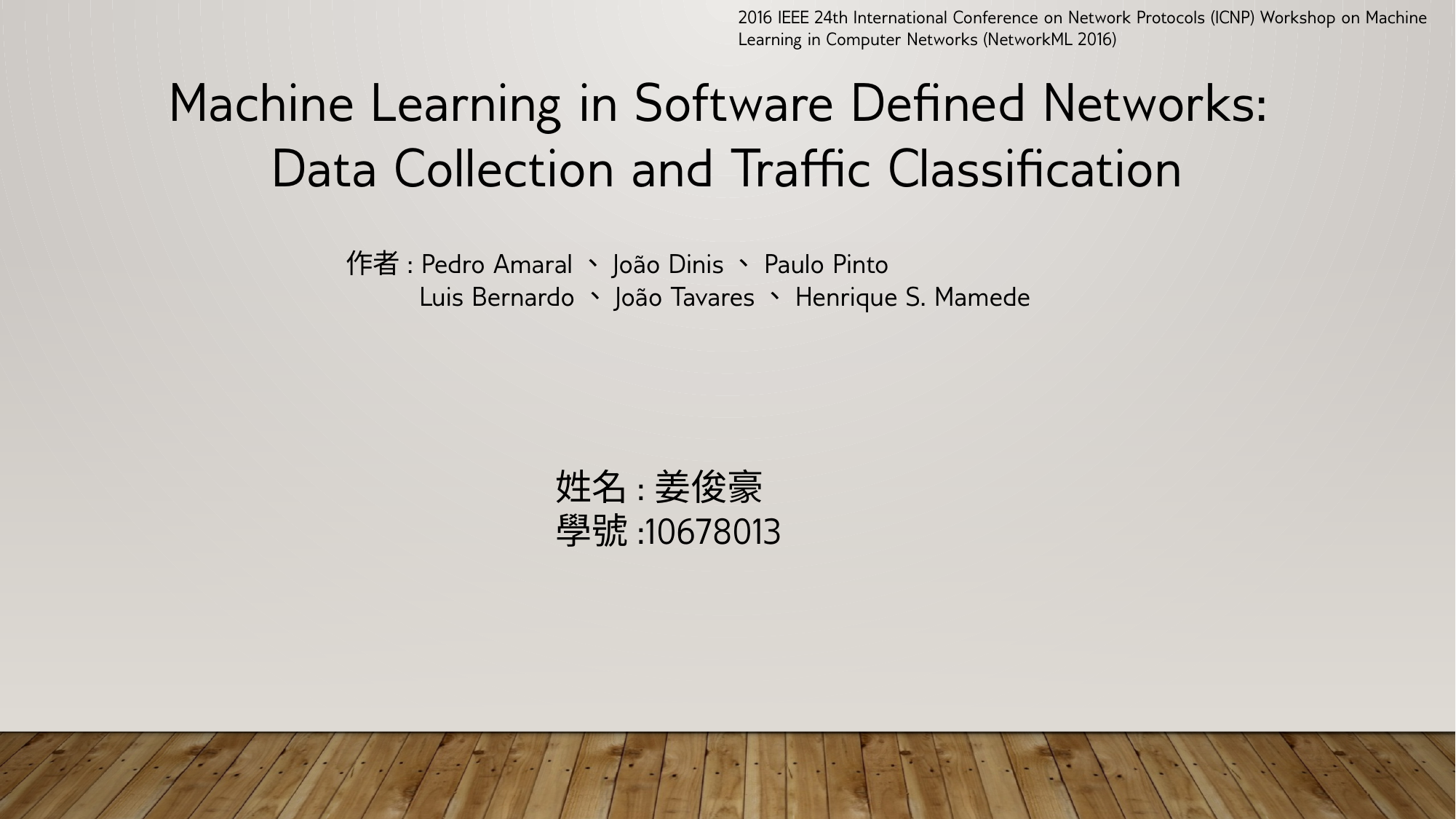

2016 IEEE 24th International Conference on Network Protocols (ICNP) Workshop on Machine Learning in Computer Networks (NetworkML 2016)
Machine Learning in Software Defined Networks:
Data Collection and Traffic Classification
作者: Pedro Amaral、João Dinis、Paulo Pinto
         Luis Bernardo、João Tavares、Henrique S. Mamede
姓名:姜俊豪
學號:10678013